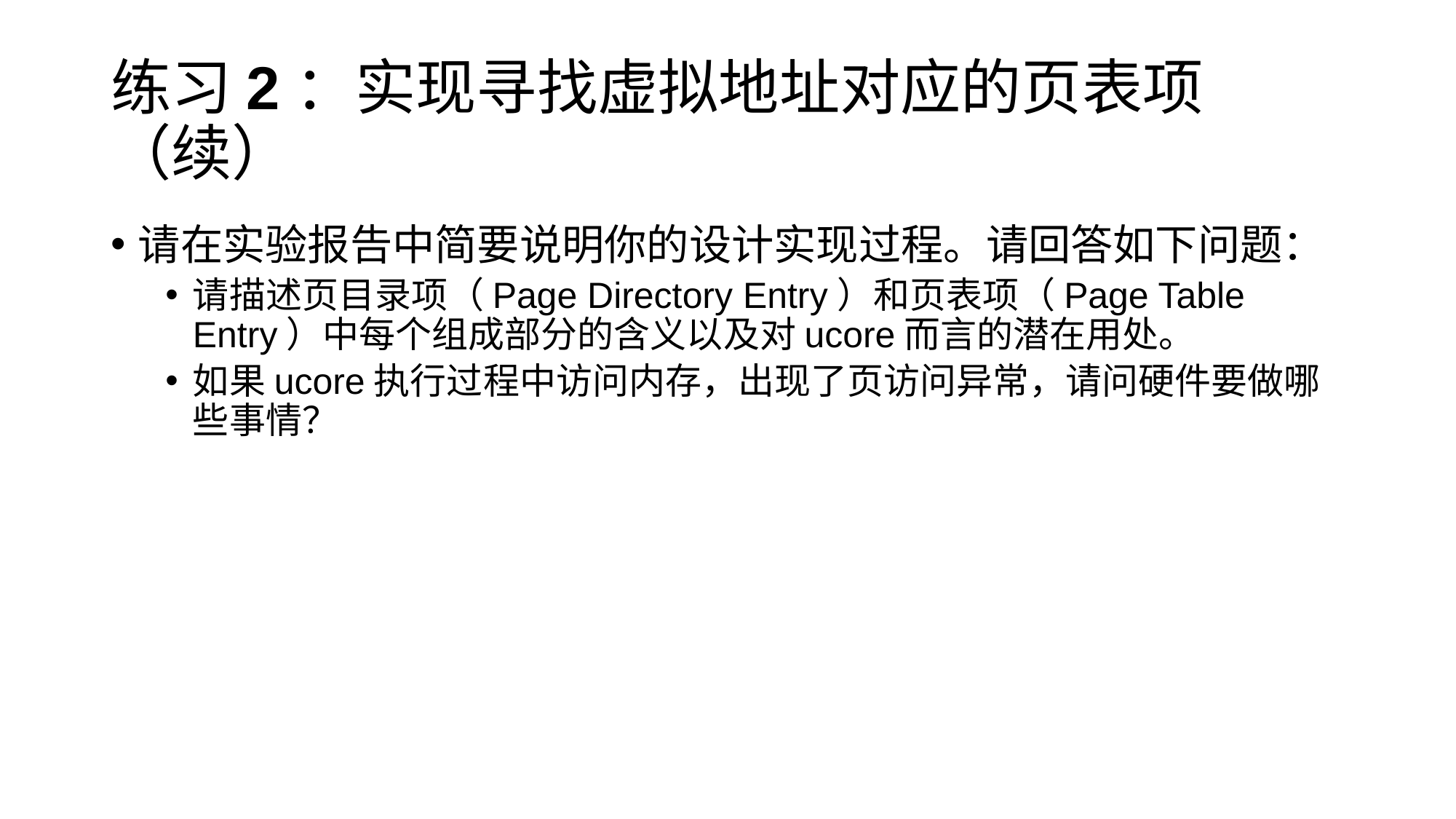

# 练习2：实现寻找虚拟地址对应的页表项（续）
请在实验报告中简要说明你的设计实现过程。请回答如下问题：
请描述页目录项（Page Directory Entry）和页表项（Page Table Entry）中每个组成部分的含义以及对ucore而言的潜在用处。
如果ucore执行过程中访问内存，出现了页访问异常，请问硬件要做哪些事情？